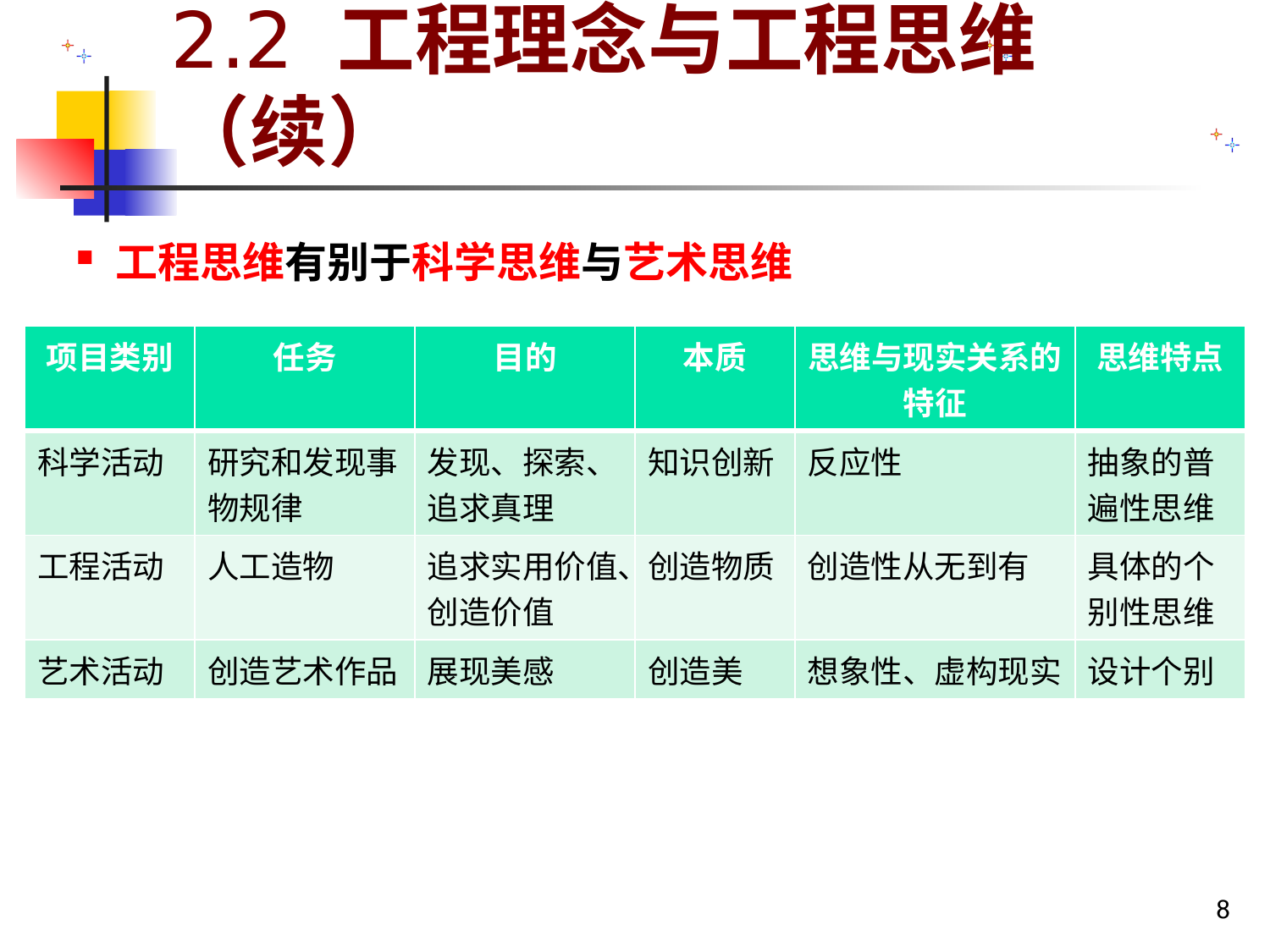

# 2.2 工程理念与工程思维（续）
工程思维有别于科学思维与艺术思维

| 项目类别 | 任务 | 目的 | 本质 | 思维与现实关系的特征 | 思维特点 |
| --- | --- | --- | --- | --- | --- |
| 科学活动 | 研究和发现事物规律 | 发现、探索、追求真理 | 知识创新 | 反应性 | 抽象的普遍性思维 |
| 工程活动 | 人工造物 | 追求实用价值、创造价值 | 创造物质 | 创造性从无到有 | 具体的个别性思维 |
| 艺术活动 | 创造艺术作品 | 展现美感 | 创造美 | 想象性、虚构现实 | 设计个别 |
8